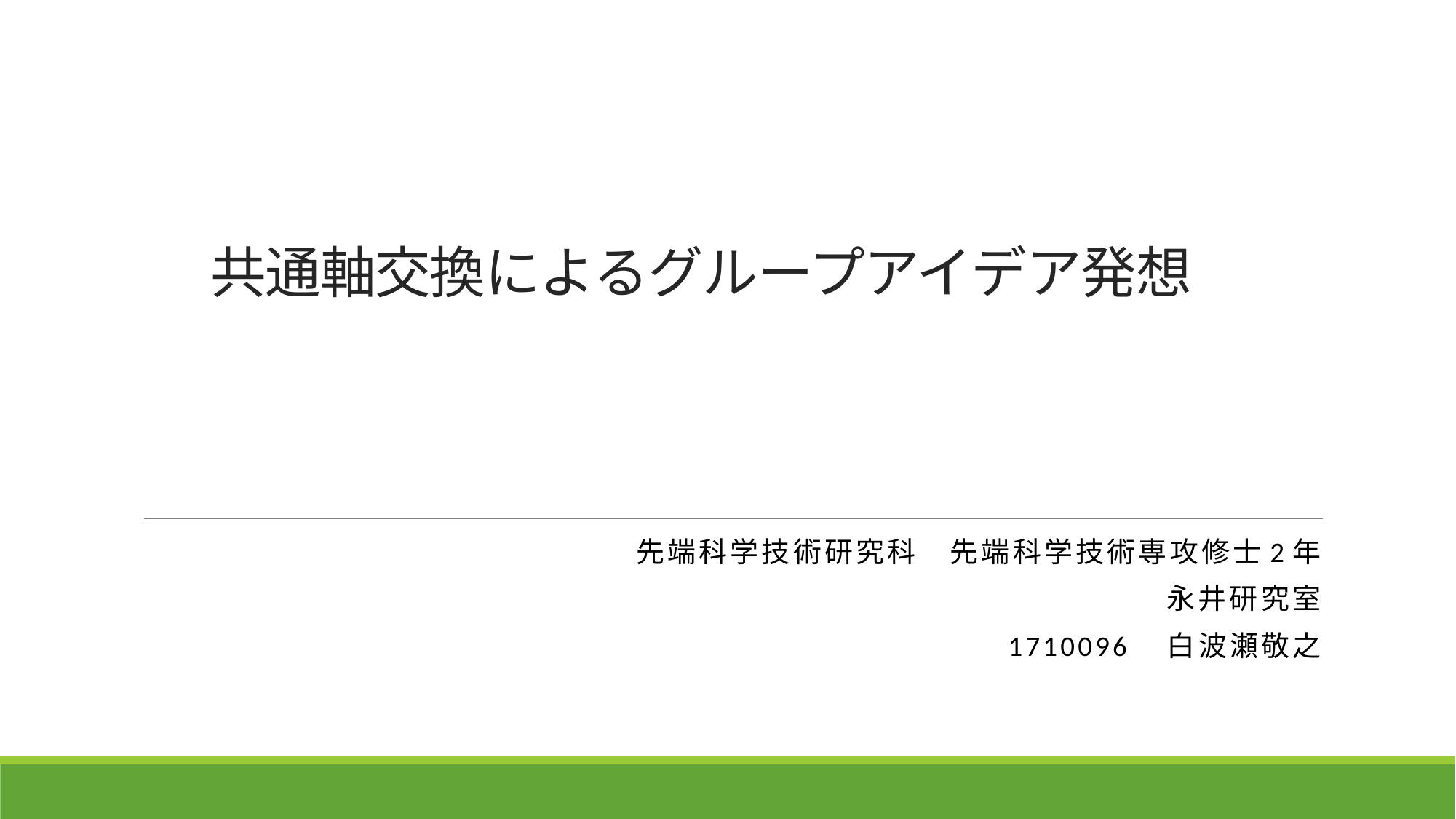

# 共通軸交換によるグループアイデア発想
先端科学技術研究科　先端科学技術専攻修士2年
永井研究室
1710096　白波瀬敬之